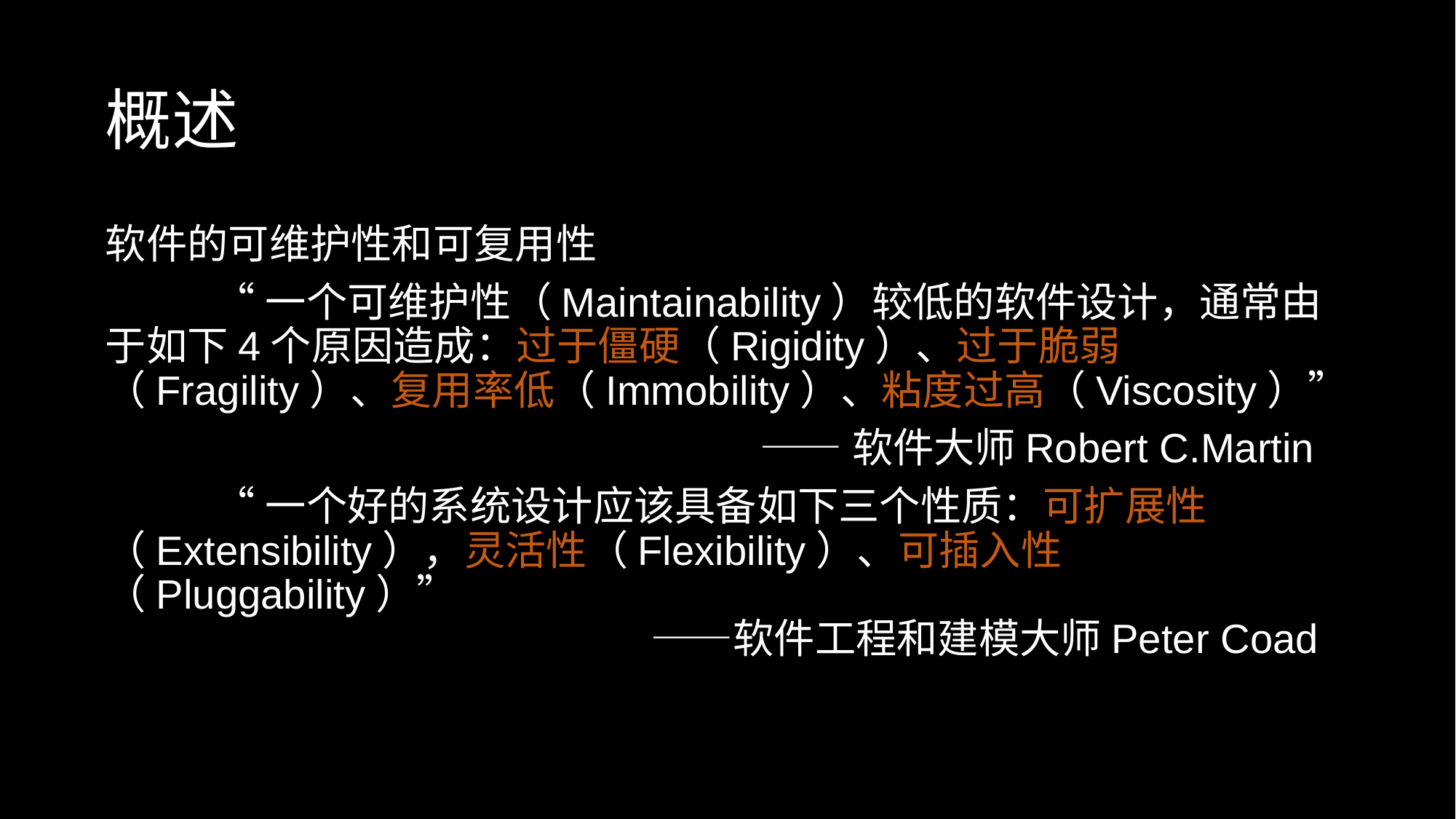

# 概述
软件的可维护性和可复用性
	“一个可维护性（Maintainability）较低的软件设计，通常由于如下4个原因造成：过于僵硬（Rigidity）、过于脆弱（Fragility）、复用率低（Immobility）、粘度过高（Viscosity）”
						——软件大师Robert C.Martin
	“一个好的系统设计应该具备如下三个性质：可扩展性（Extensibility），灵活性（Flexibility）、可插入性（Pluggability）”
					——软件工程和建模大师Peter Coad